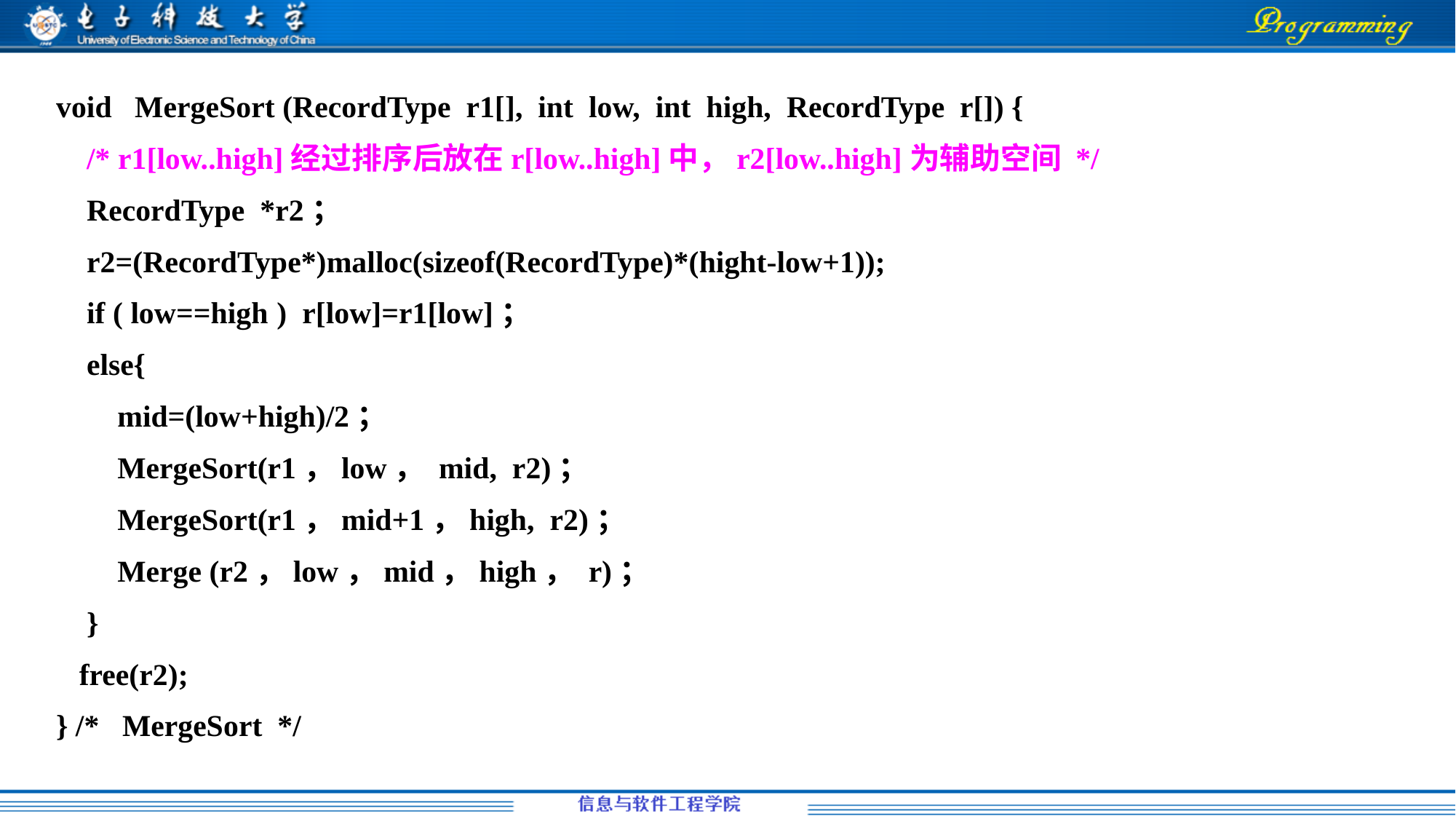

void   MergeSort (RecordType  r1[],  int  low,  int  high,  RecordType  r[]) {
    /* r1[low..high]经过排序后放在r[low..high]中，r2[low..high]为辅助空间 */
    RecordType  *r2；
    r2=(RecordType*)malloc(sizeof(RecordType)*(hight-low+1));
    if ( low==high )  r[low]=r1[low]；
    else{
        mid=(low+high)/2；
        MergeSort(r1，low， mid,  r2)；
        MergeSort(r1，mid+1，high,  r2)；
        Merge (r2，low，mid，high， r)；
    }
   free(r2);
} /*   MergeSort  */